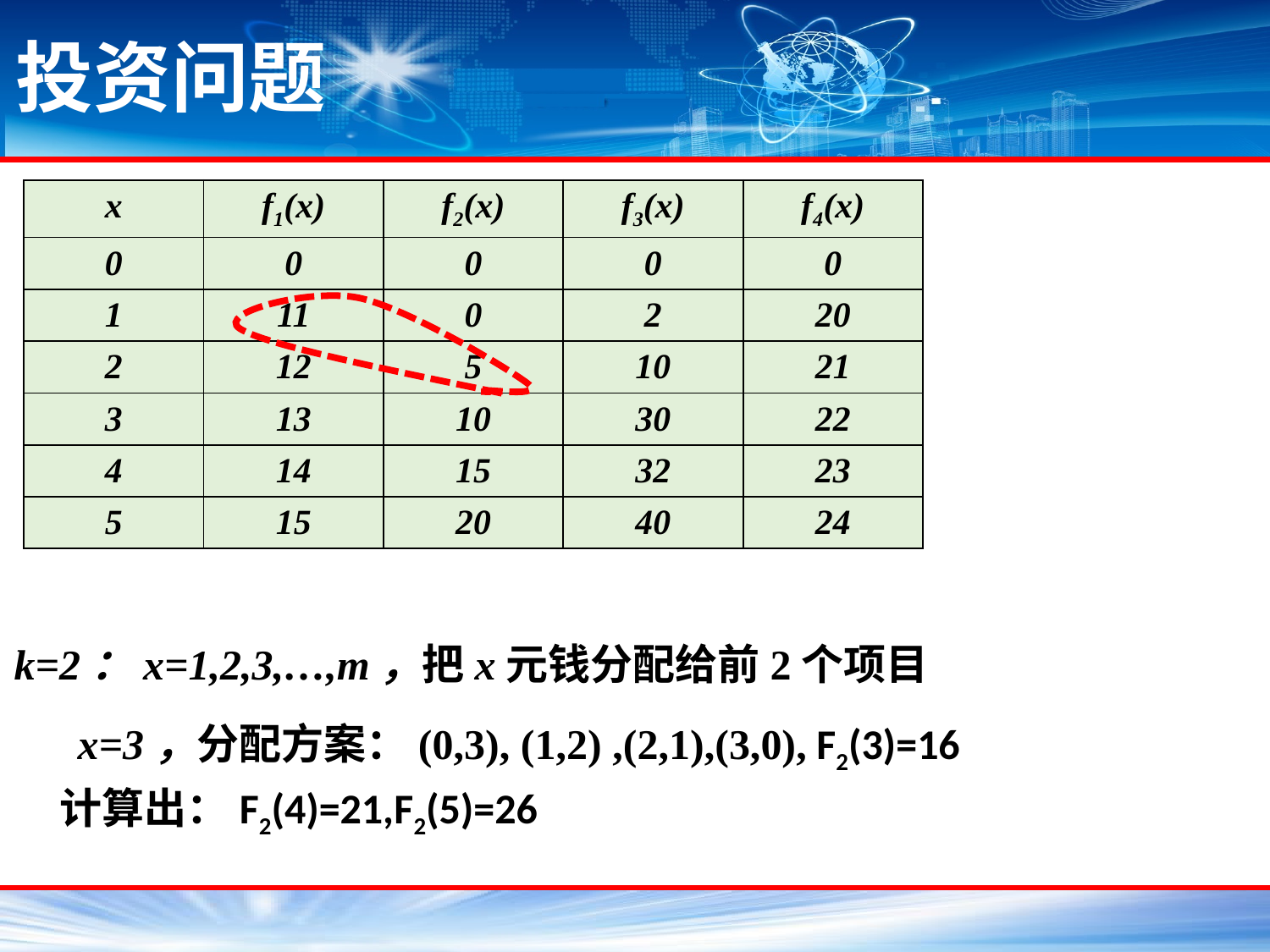

# 投资问题
| x | f1(x) | f2(x) | f3(x) | f4(x) |
| --- | --- | --- | --- | --- |
| 0 | 0 | 0 | 0 | 0 |
| 1 | 11 | 0 | 2 | 20 |
| 2 | 12 | 5 | 10 | 21 |
| 3 | 13 | 10 | 30 | 22 |
| 4 | 14 | 15 | 32 | 23 |
| 5 | 15 | 20 | 40 | 24 |

k=2：x=1,2,3,…,m，把x元钱分配给前2个项目
      x=3，分配方案：(0,3), (1,2) ,(2,1),(3,0), F2(3)=16

计算出：F2(4)=21,F2(5)=26